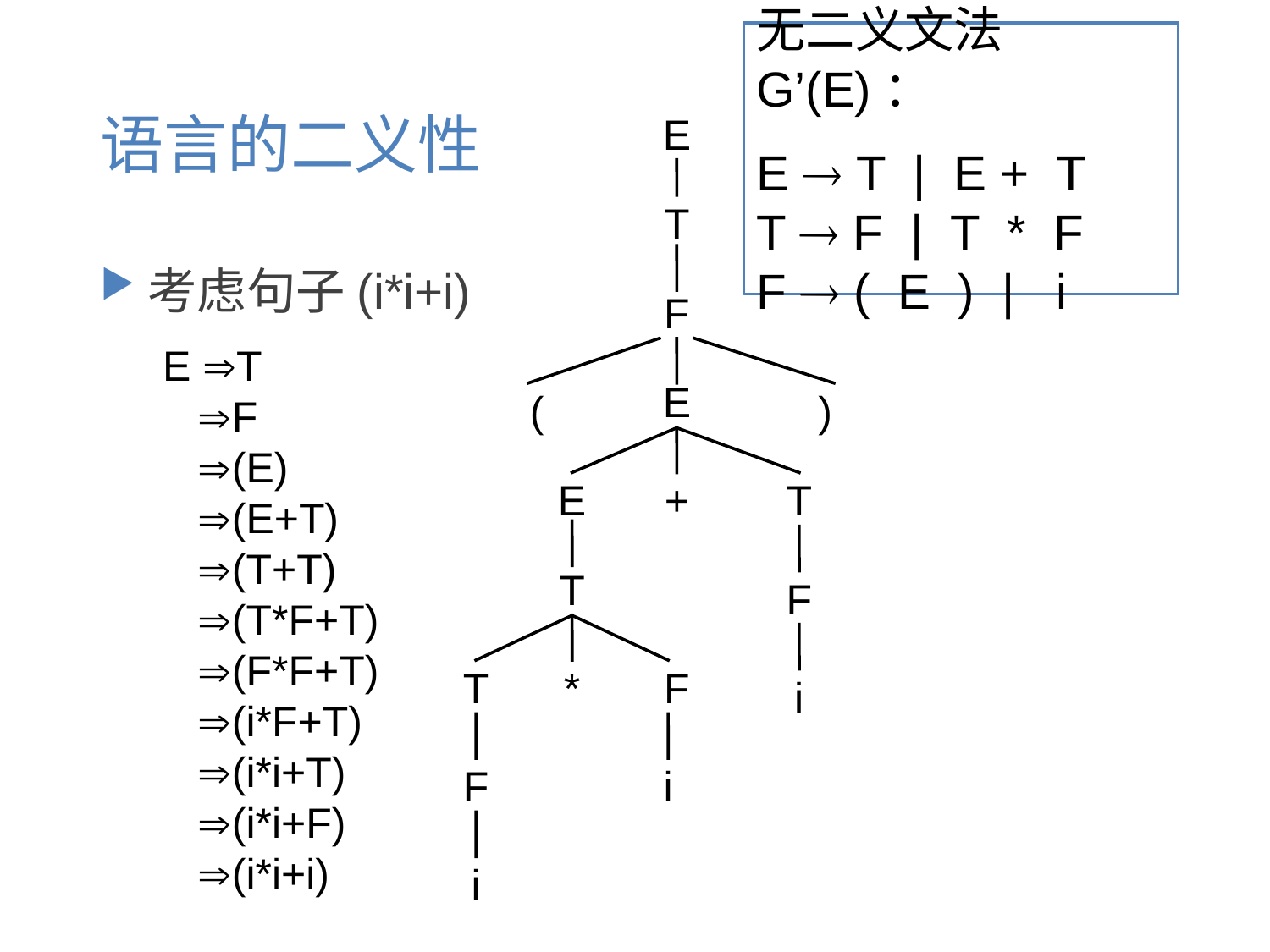

无二义文法G’(E)：
E → T  |  E +  T
T → F  |  T  *  F
F → (  E  )  |   i
# 语言的二义性
E

T

F

E
(
)

E
+
T

T
F

T
*
F
i

F
i

i
考虑句子(i*i+i)

E ⇒T
   ⇒F
   ⇒(E)
   ⇒(E+T)
   ⇒(T+T)
   ⇒(T*F+T)
   ⇒(F*F+T)
   ⇒(i*F+T)
   ⇒(i*i+T)
   ⇒(i*i+F)
   ⇒(i*i+i)